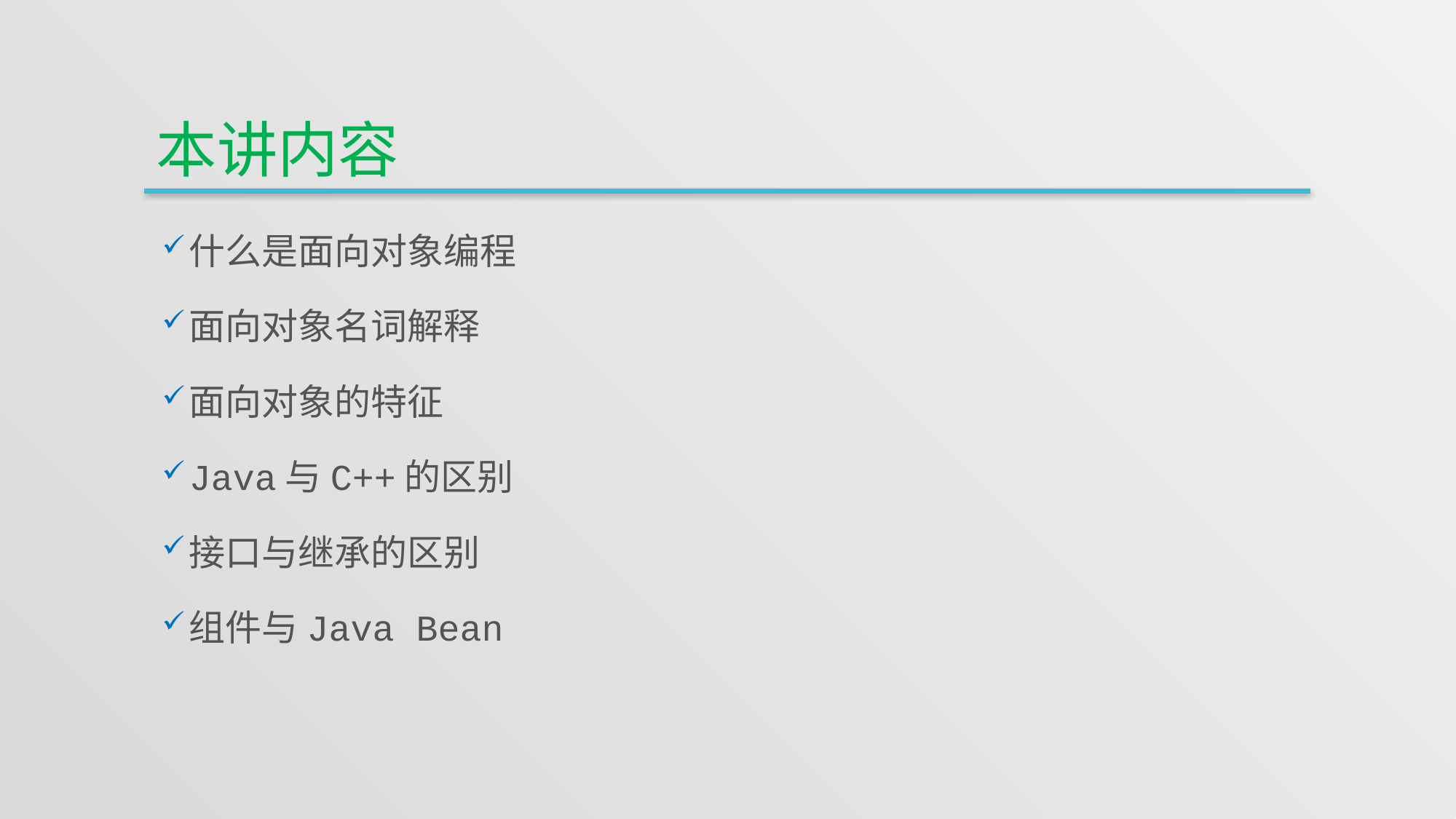

# 本讲内容
什么是面向对象编程
面向对象名词解释
面向对象的特征
Java与C++的区别
接口与继承的区别
组件与Java Bean